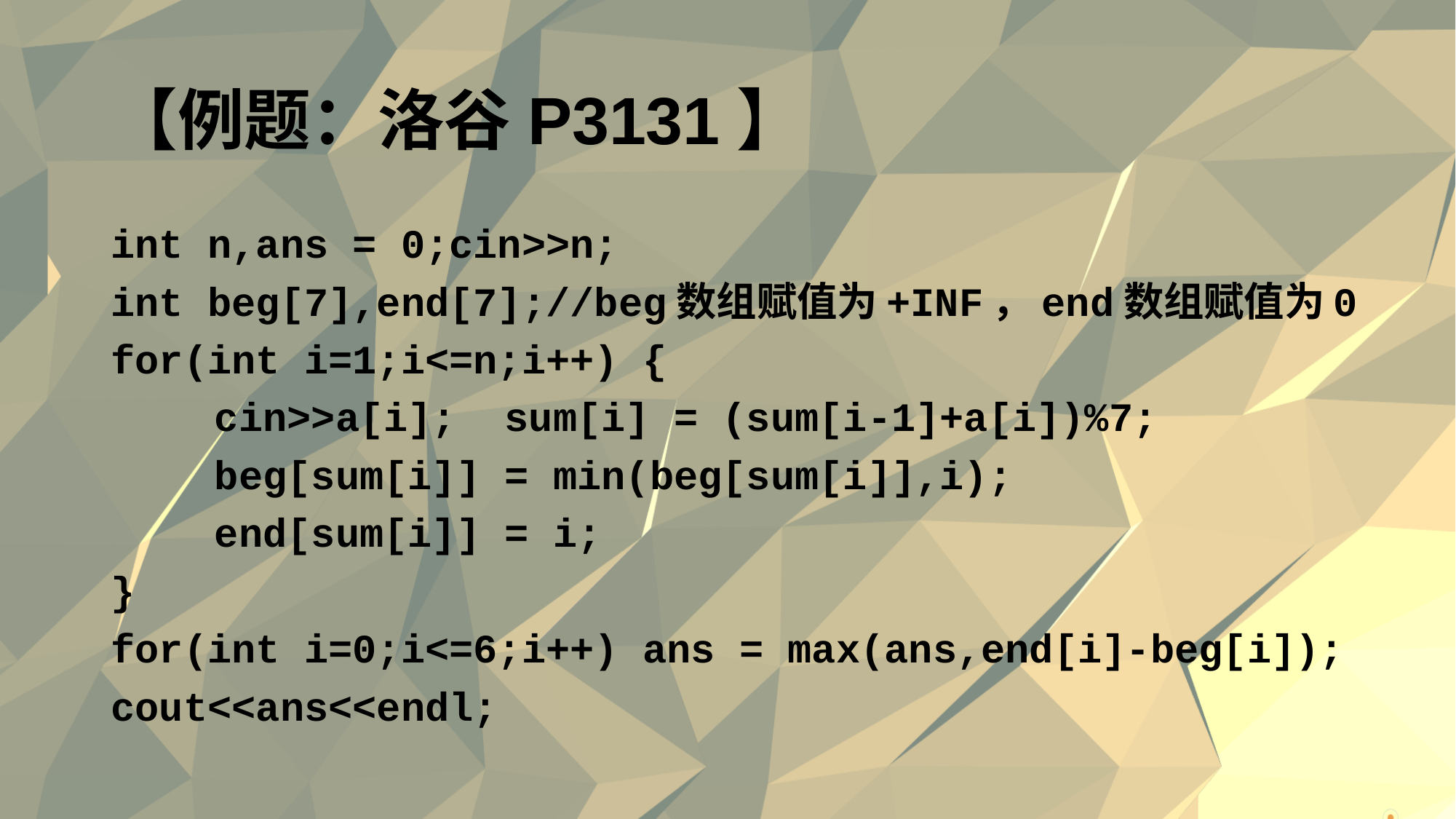

# 【例题：洛谷P3131】
int n,ans = 0;cin>>n;
int beg[7],end[7];//beg数组赋值为+INF，end数组赋值为0
for(int i=1;i<=n;i++) {
	cin>>a[i];  sum[i] = (sum[i-1]+a[i])%7;
	beg[sum[i]] = min(beg[sum[i]],i);
	end[sum[i]] = i;
}
for(int i=0;i<=6;i++) ans = max(ans,end[i]-beg[i]);
cout<<ans<<endl;